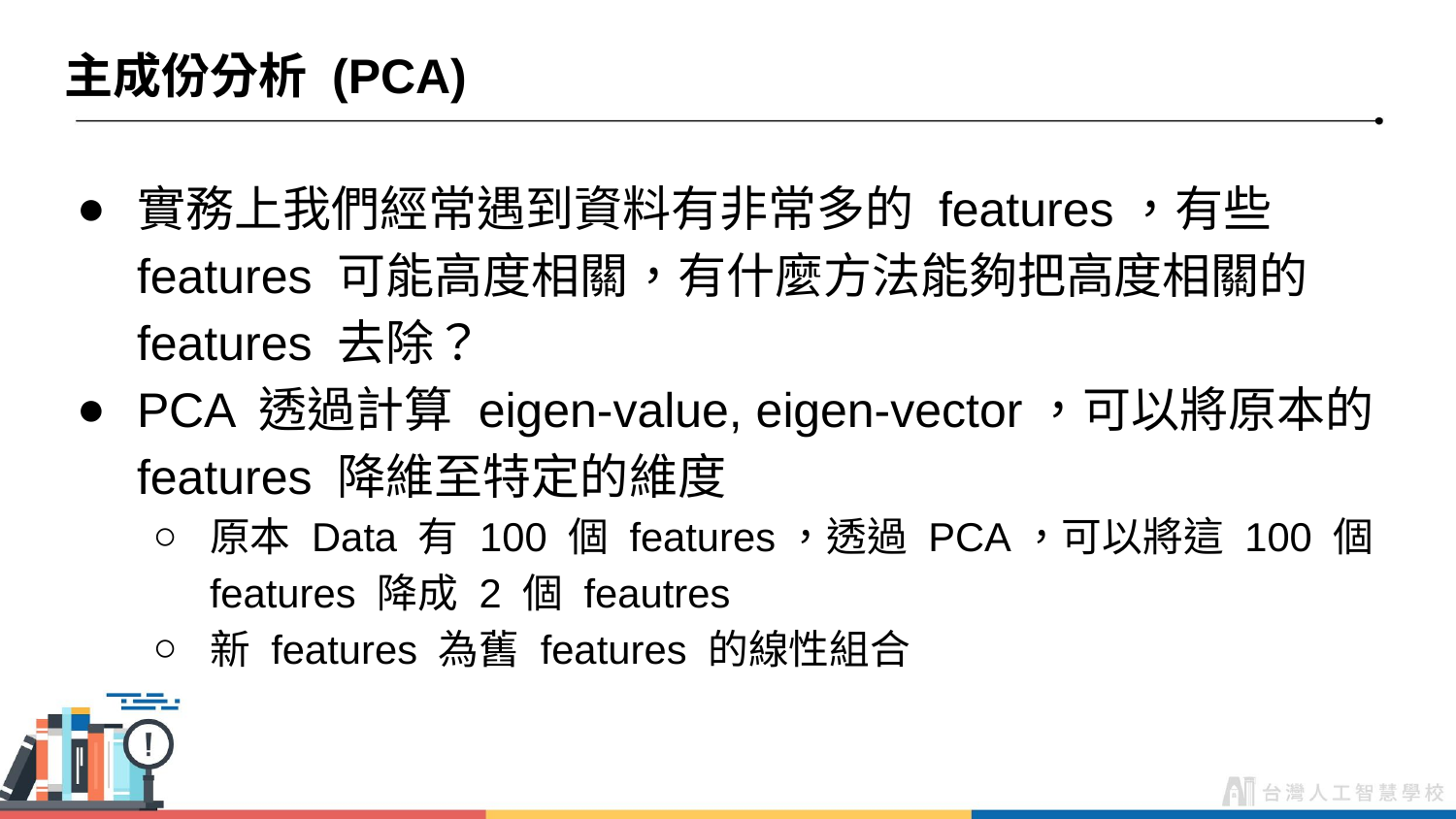

# 主成份分析 (PCA)
實務上我們經常遇到資料有非常多的 features，有些 features 可能高度相關，有什麼方法能夠把高度相關的 features 去除？
PCA 透過計算 eigen-value, eigen-vector，可以將原本的 features 降維至特定的維度
原本 Data 有 100 個 features，透過 PCA，可以將這 100 個 features 降成 2 個 feautres
新 features 為舊 features 的線性組合